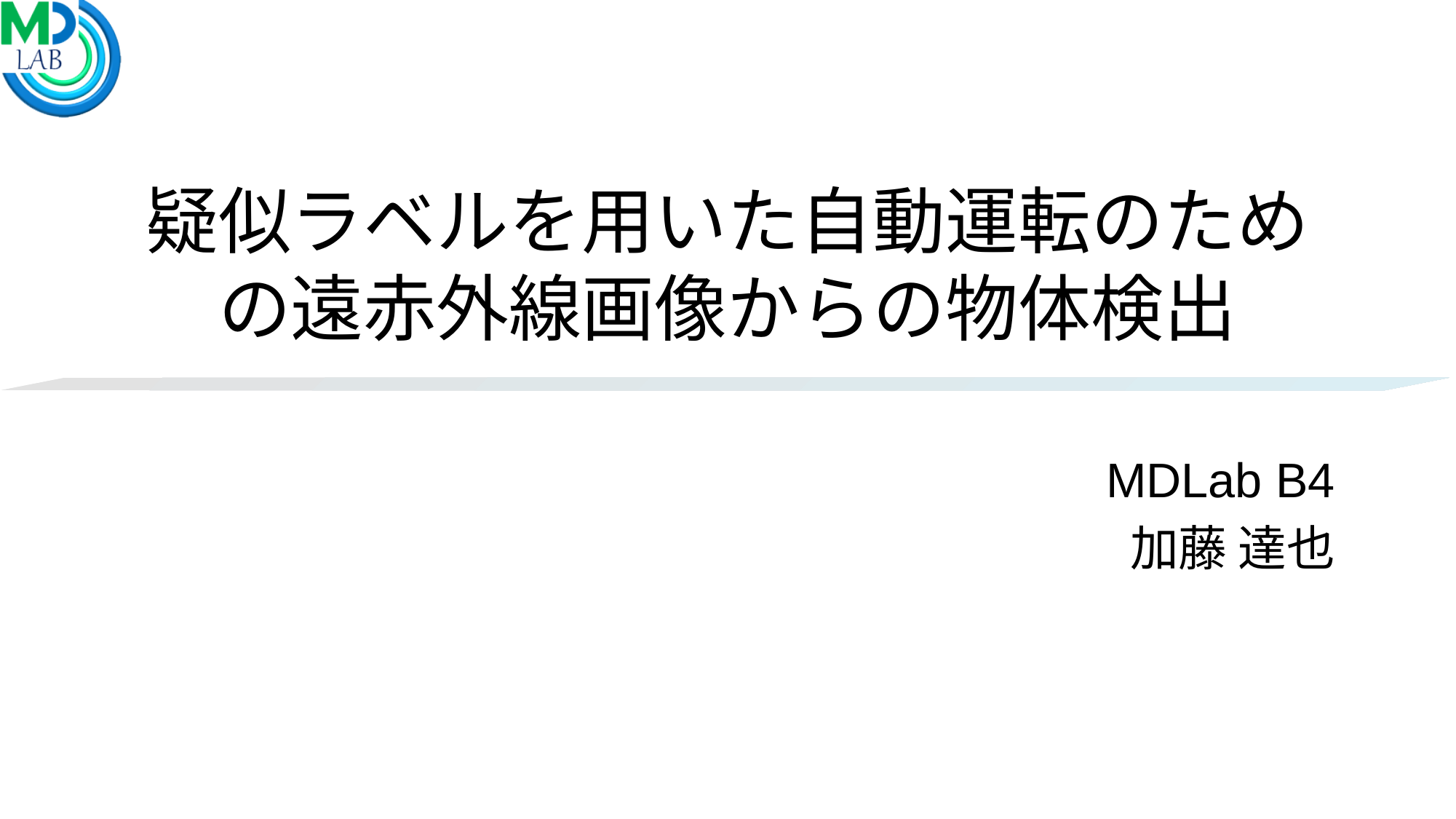

# 疑似ラベルを用いた自動運転のための遠赤外線画像からの物体検出
MDLab B4
加藤 達也